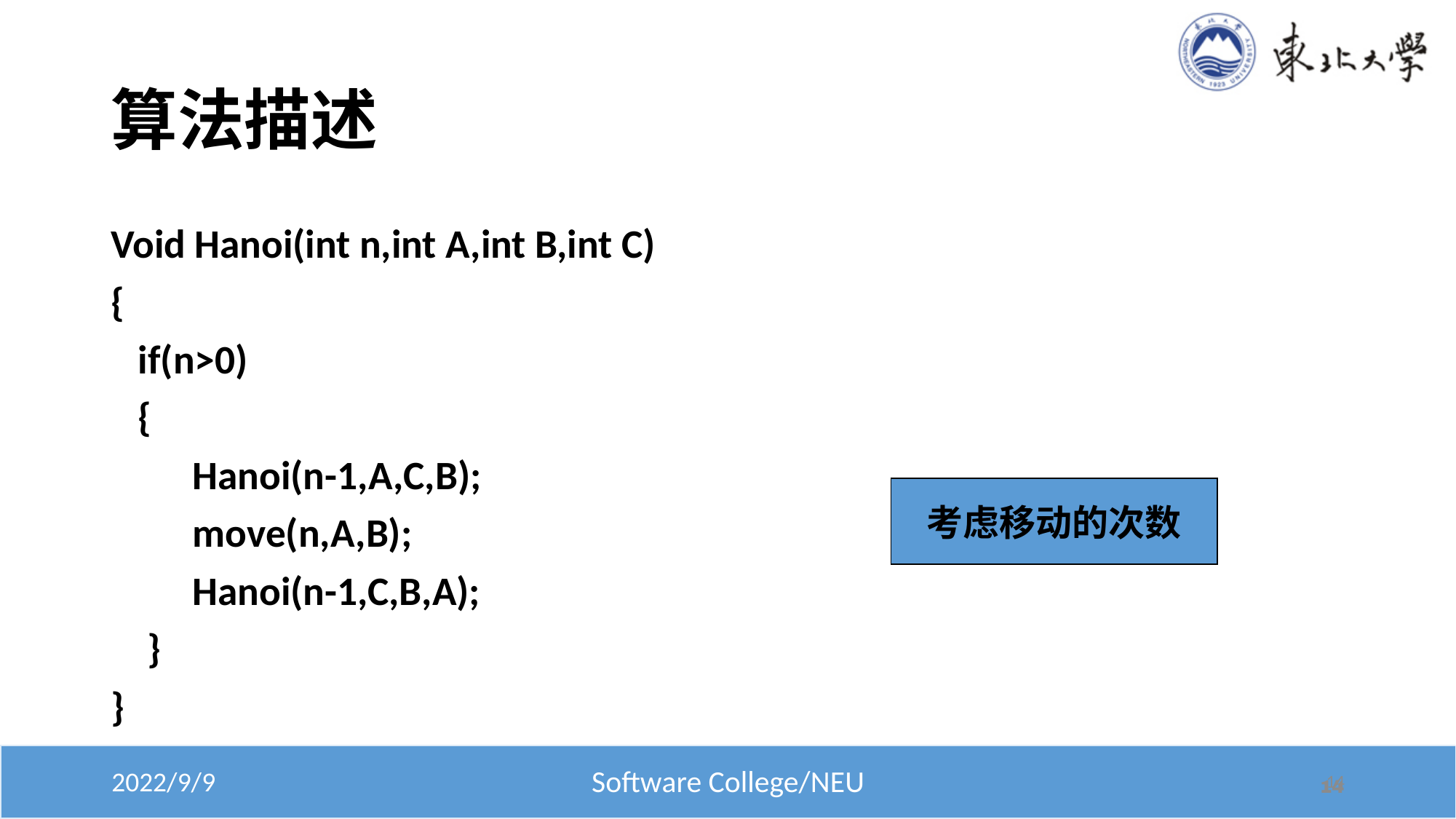

# 算法描述
Void Hanoi(int n,int A,int B,int C)
{
   if(n>0)
   {
         Hanoi(n-1,A,C,B);
         move(n,A,B);
         Hanoi(n-1,C,B,A);
    }
}
考虑移动的次数
14